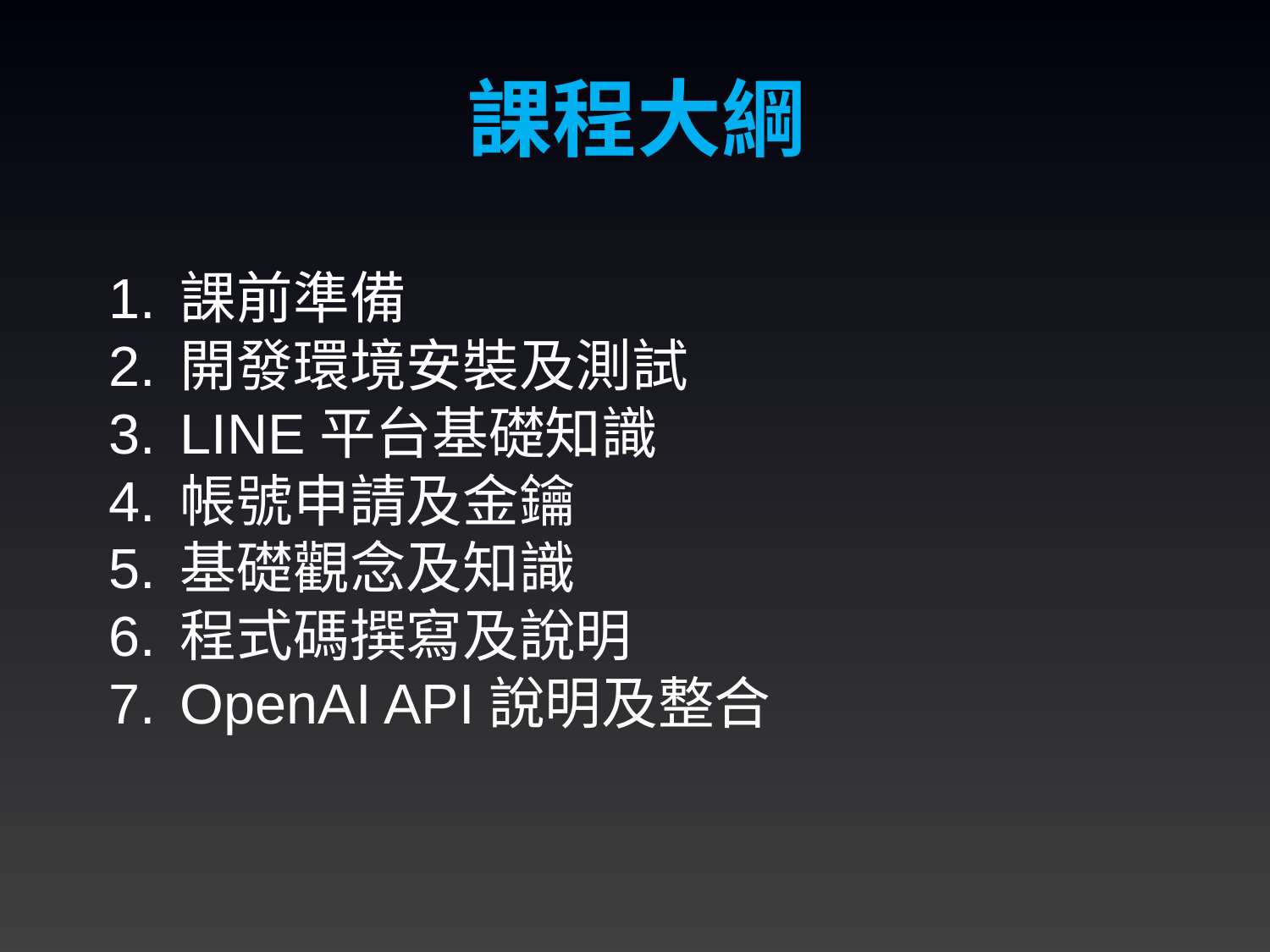

課程大綱
課前準備
開發環境安裝及測試
LINE平台基礎知識
帳號申請及金鑰
基礎觀念及知識
程式碼撰寫及說明
OpenAI API說明及整合